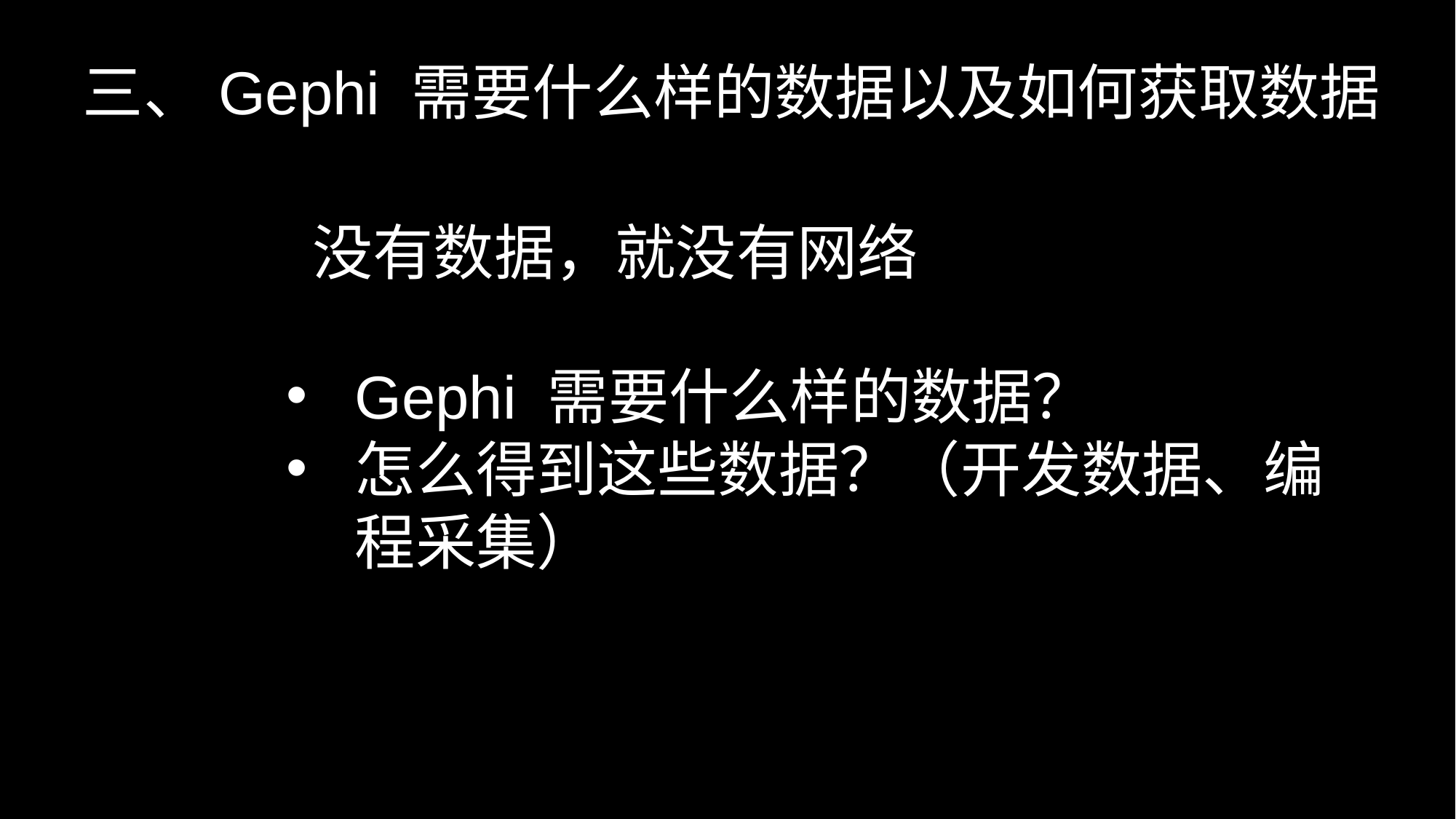

三、Gephi 需要什么样的数据以及如何获取数据
没有数据，就没有网络
Gephi 需要什么样的数据？
怎么得到这些数据？（开发数据、编程采集）